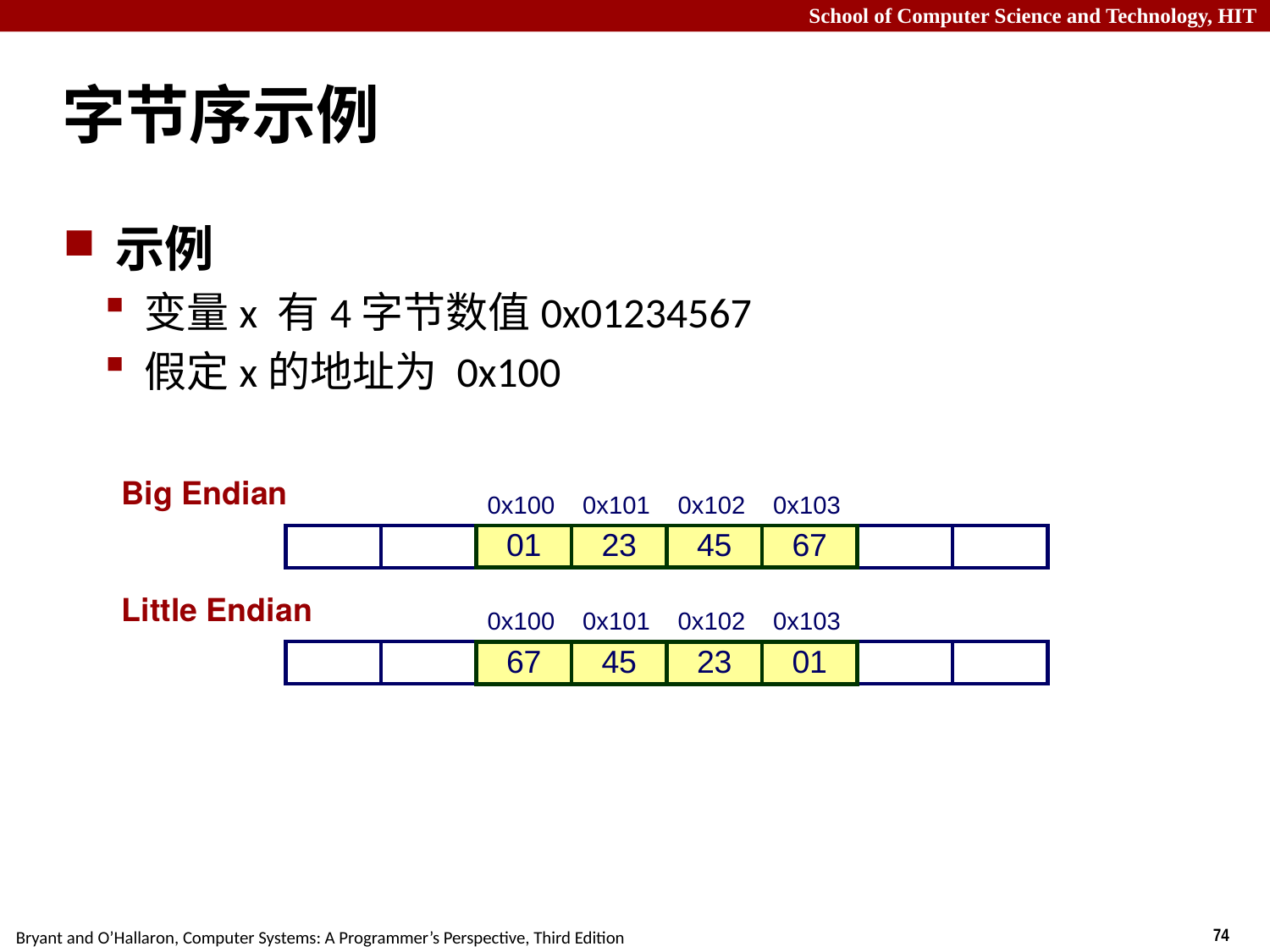

# 字节序示例
示例
变量x 有4字节数值0x01234567
假定x的地址为 0x100
Big Endian

0x100

0x101

0x102

0x103
01

23

45

67

01

23

45

67

Little Endian

0x100

0x101

0x102

0x103
67

45

23

01

67

45

23

01